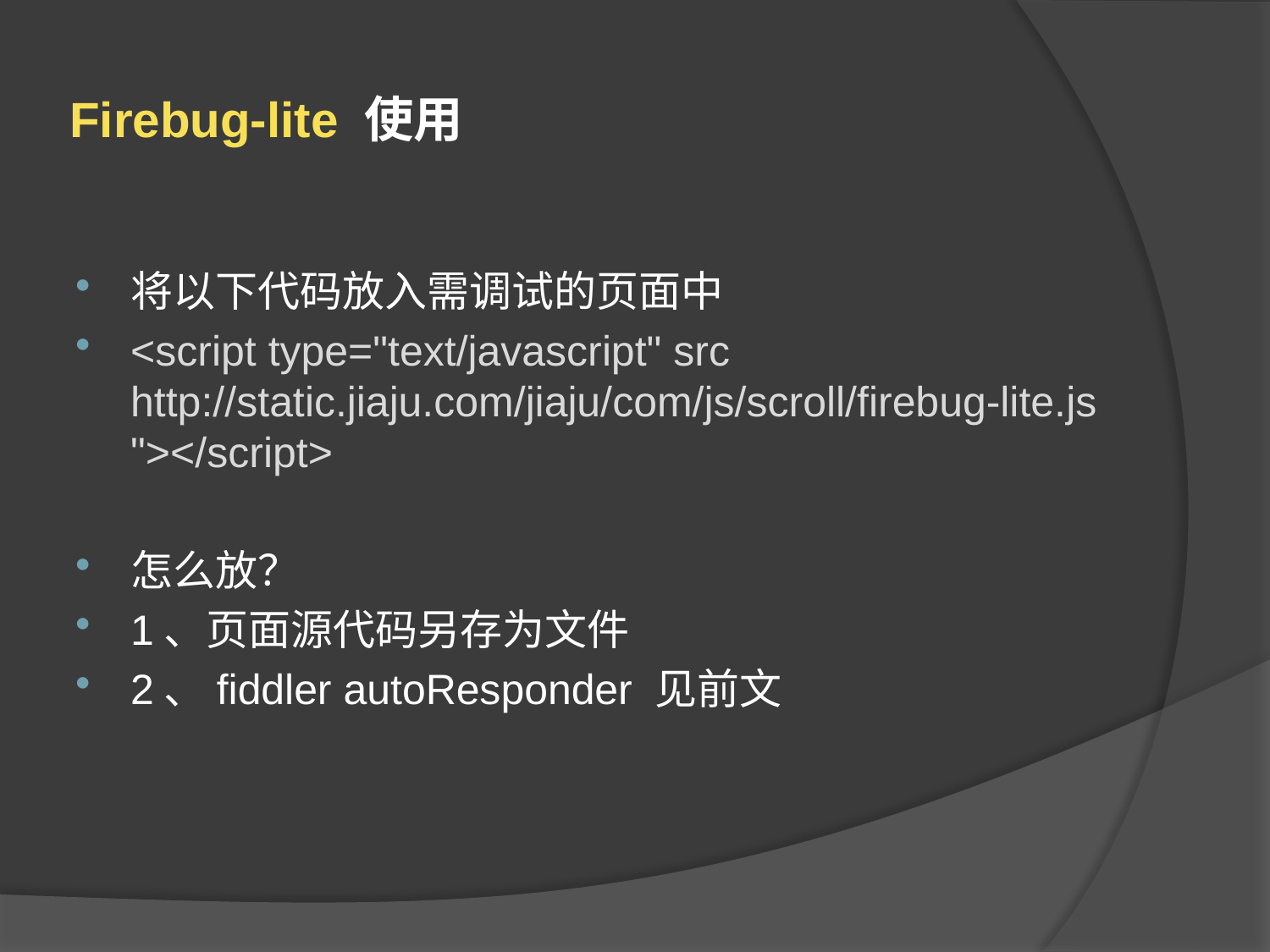

# Firebug-lite 使用
将以下代码放入需调试的页面中
<script type="text/javascript" src http://static.jiaju.com/jiaju/com/js/scroll/firebug-lite.js "></script>

怎么放？
1、页面源代码另存为文件
2、fiddler autoResponder 见前文